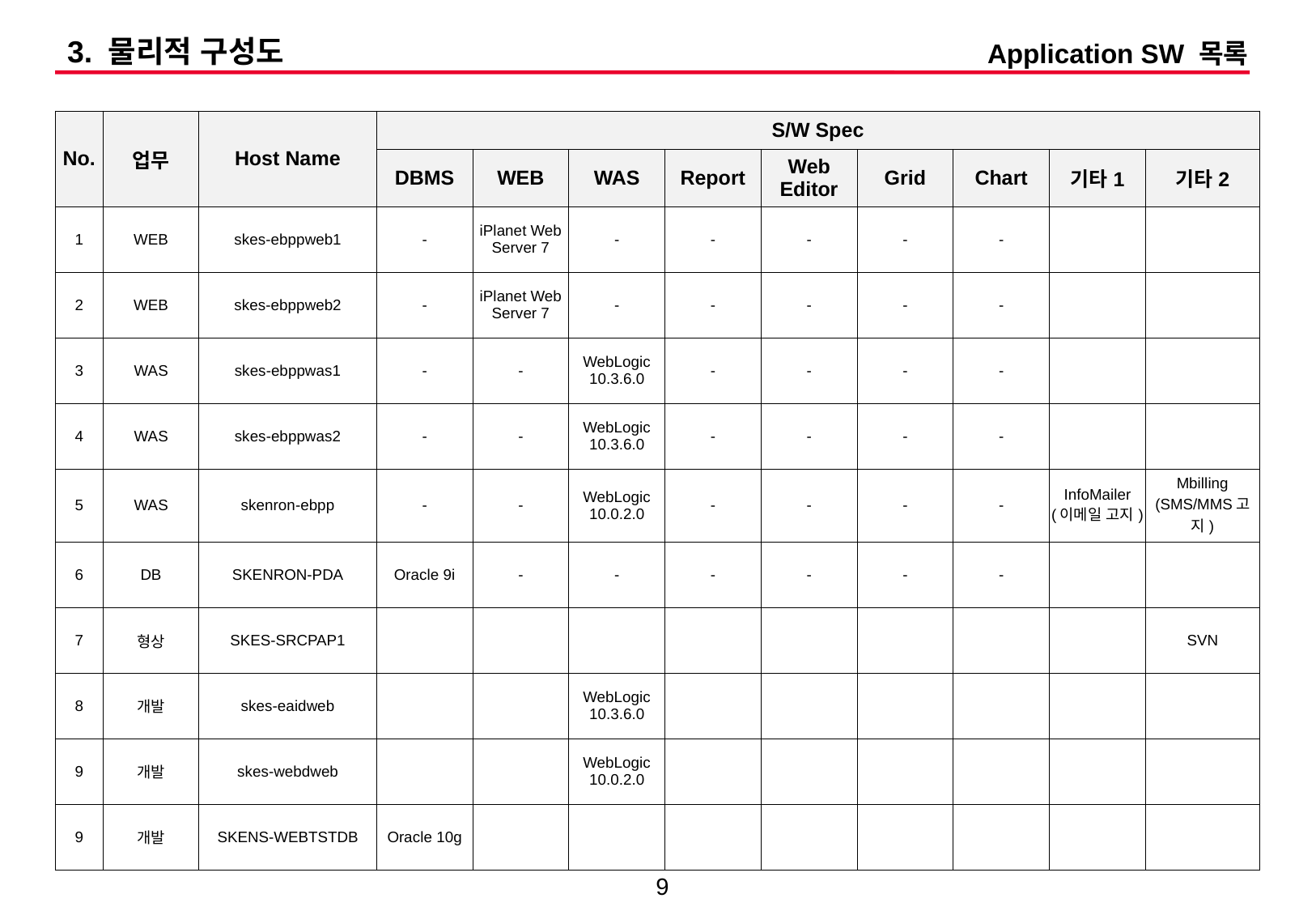

3. 물리적 구성도
Application SW 목록
| No. | 업무 | Host Name | S/W Spec |  |  |  |  |  |  |  |  |
| --- | --- | --- | --- | --- | --- | --- | --- | --- | --- | --- | --- |
|  |  |  | DBMS | WEB | WAS | Report | Web Editor | Grid | Chart | 기타1 | 기타2 |
| 1 | WEB | skes-ebppweb1 | - | iPlanet Web Server 7 | - | - | - | - | - |  |  |
| 2 | WEB | skes-ebppweb2 | - | iPlanet Web Server 7 | - | - | - | - | - |  |  |
| 3 | WAS | skes-ebppwas1 | - | - | WebLogic 10.3.6.0 | - | - | - | - |  |  |
| 4 | WAS | skes-ebppwas2 | - | - | WebLogic 10.3.6.0 | - | - | - | - |  |  |
| 5 | WAS | skenron-ebpp | - | - | WebLogic 10.0.2.0 | - | - | - | - | InfoMailer (이메일 고지) | Mbilling (SMS/MMS고지) |
| 6 | DB | SKENRON-PDA | Oracle 9i | - | - | - | - | - | - |  |  |
| 7 | 형상 | SKES-SRCPAP1 |  |  |  |  |  |  |  |  | SVN |
| 8 | 개발 | skes-eaidweb |  |  | WebLogic 10.3.6.0 |  |  |  |  |  |  |
| 9 | 개발 | skes-webdweb |  |  | WebLogic 10.0.2.0 |  |  |  |  |  |  |
| 9 | 개발 | SKENS-WEBTSTDB | Oracle 10g |  |  |  |  |  |  |  |  |